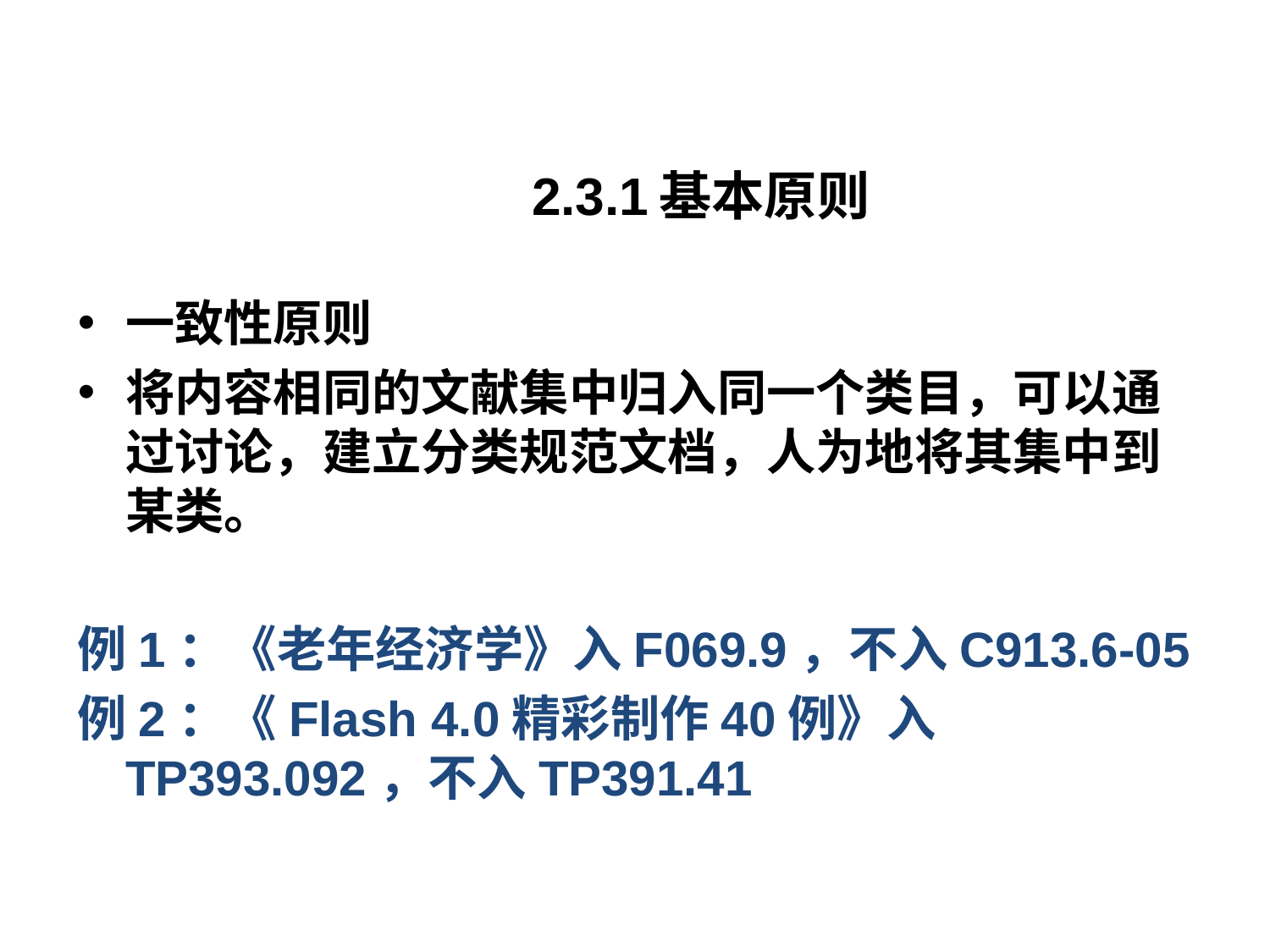

# 2.3.1基本原则
一致性原则
将内容相同的文献集中归入同一个类目，可以通过讨论，建立分类规范文档，人为地将其集中到某类。

例1：《老年经济学》入F069.9，不入C913.6-05
例2：《Flash 4.0精彩制作40例》入TP393.092，不入TP391.41